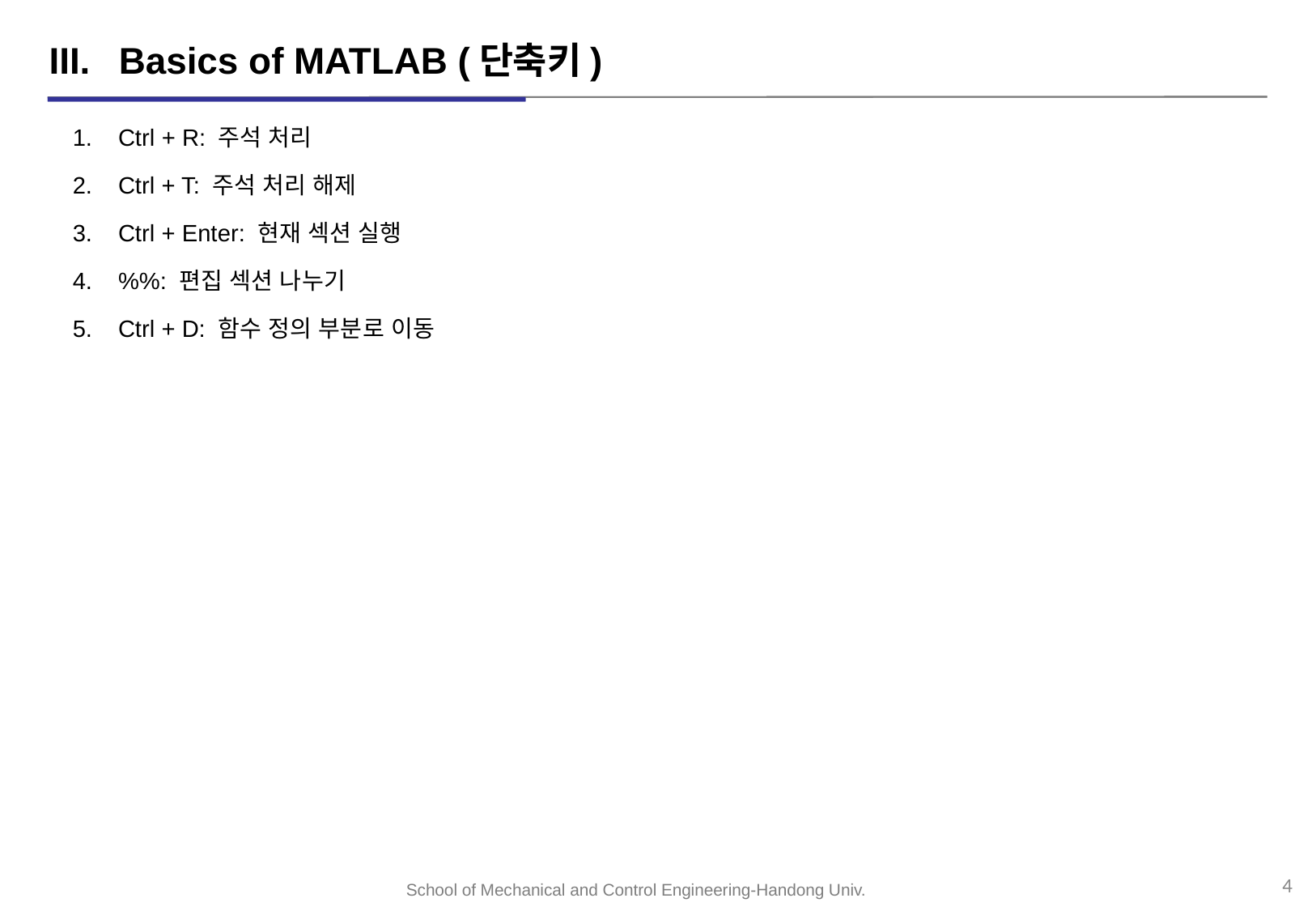

# III.	Basics of MATLAB (단축키)

Ctrl + R: 주석 처리
Ctrl + T: 주석 처리 해제
Ctrl + Enter: 현재 섹션 실행
%%: 편집 섹션 나누기
Ctrl + D: 함수 정의 부분로 이동
4
School of Mechanical and Control Engineering-Handong Univ.